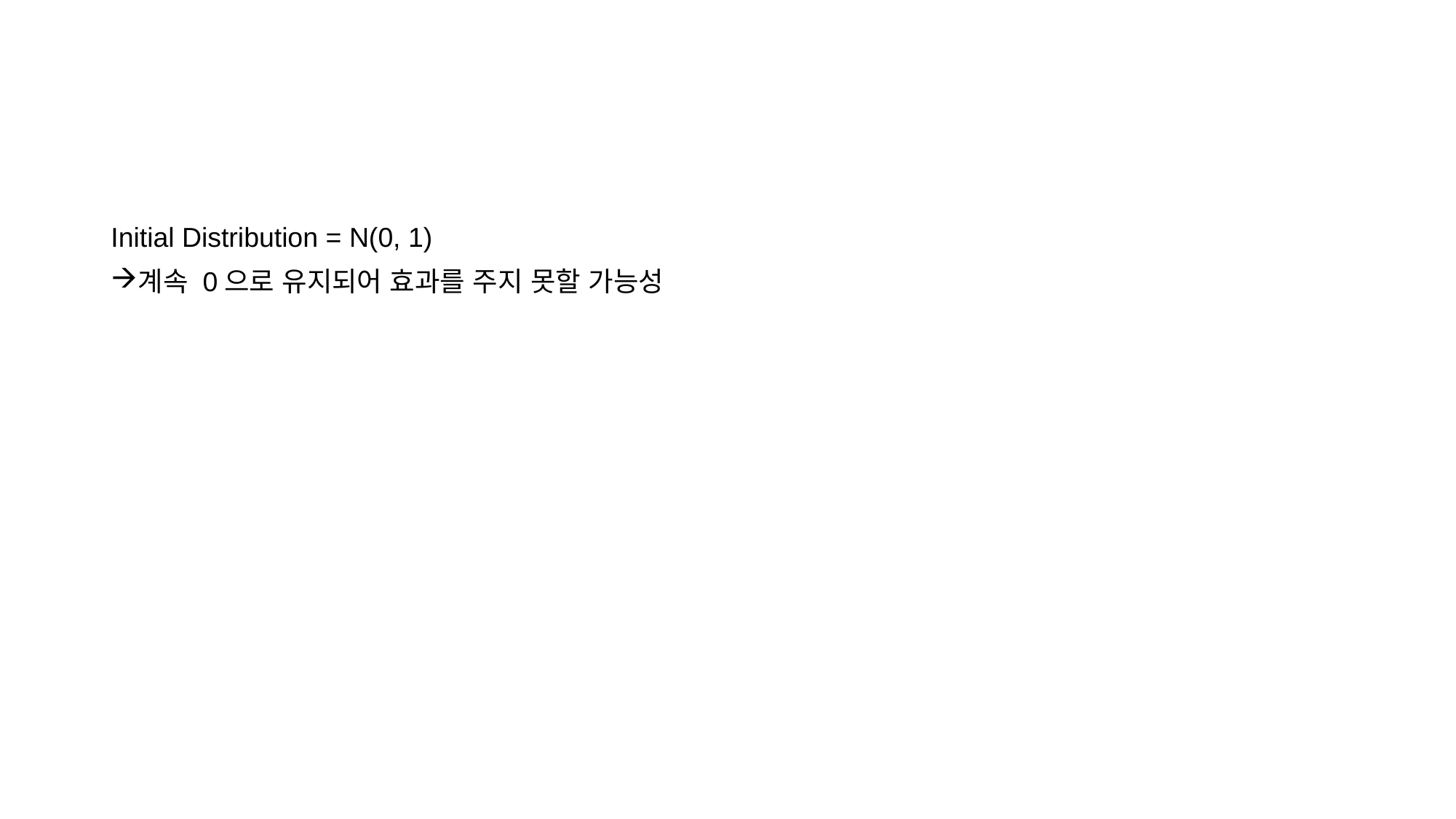

#
Initial Distribution = N(0, 1)
계속 0으로 유지되어 효과를 주지 못할 가능성